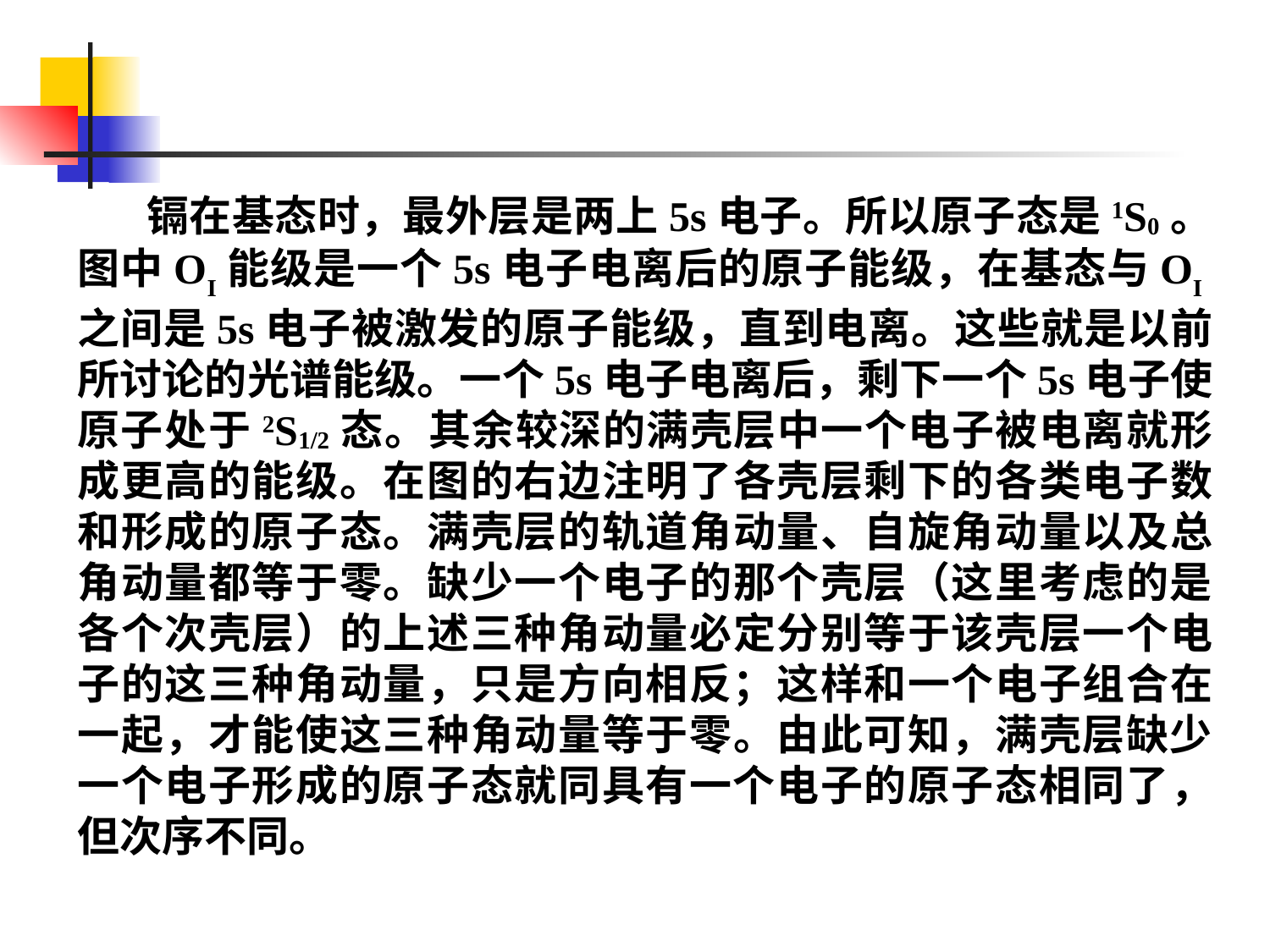

镉在基态时，最外层是两上5s电子。所以原子态是1S0。图中OI能级是一个5s电子电离后的原子能级，在基态与OI之间是5s电子被激发的原子能级，直到电离。这些就是以前所讨论的光谱能级。一个5s电子电离后，剩下一个5s电子使原子处于2S1/2态。其余较深的满壳层中一个电子被电离就形成更高的能级。在图的右边注明了各壳层剩下的各类电子数和形成的原子态。满壳层的轨道角动量、自旋角动量以及总角动量都等于零。缺少一个电子的那个壳层（这里考虑的是各个次壳层）的上述三种角动量必定分别等于该壳层一个电子的这三种角动量，只是方向相反；这样和一个电子组合在一起，才能使这三种角动量等于零。由此可知，满壳层缺少一个电子形成的原子态就同具有一个电子的原子态相同了，但次序不同。